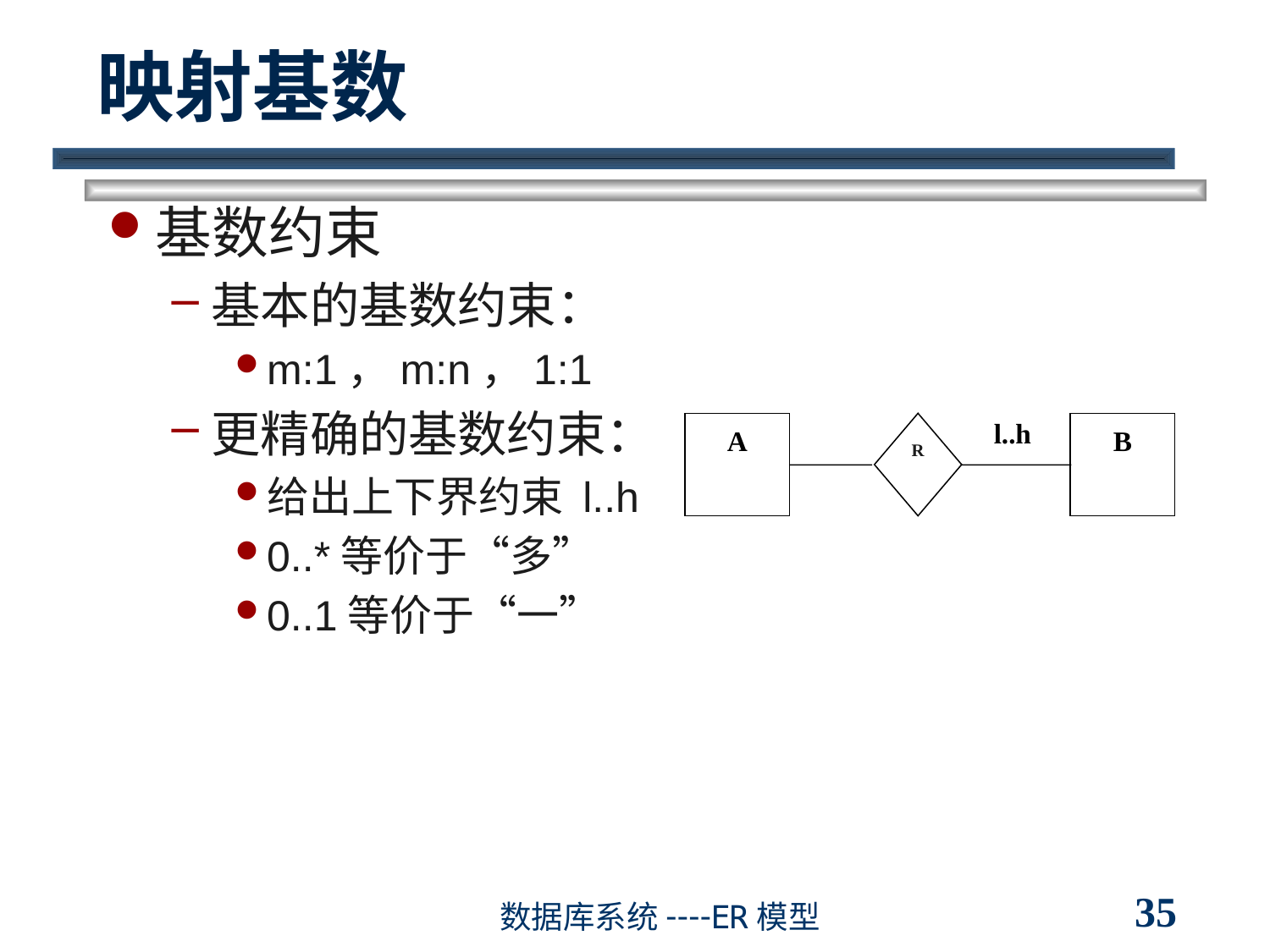

# 映射基数
基数约束
基本的基数约束：
m:1，m:n，1:1
更精确的基数约束：
给出上下界约束 l..h
0..*等价于“多”
0..1等价于“一”
l..h
A
R

B

35
数据库系统----ER模型